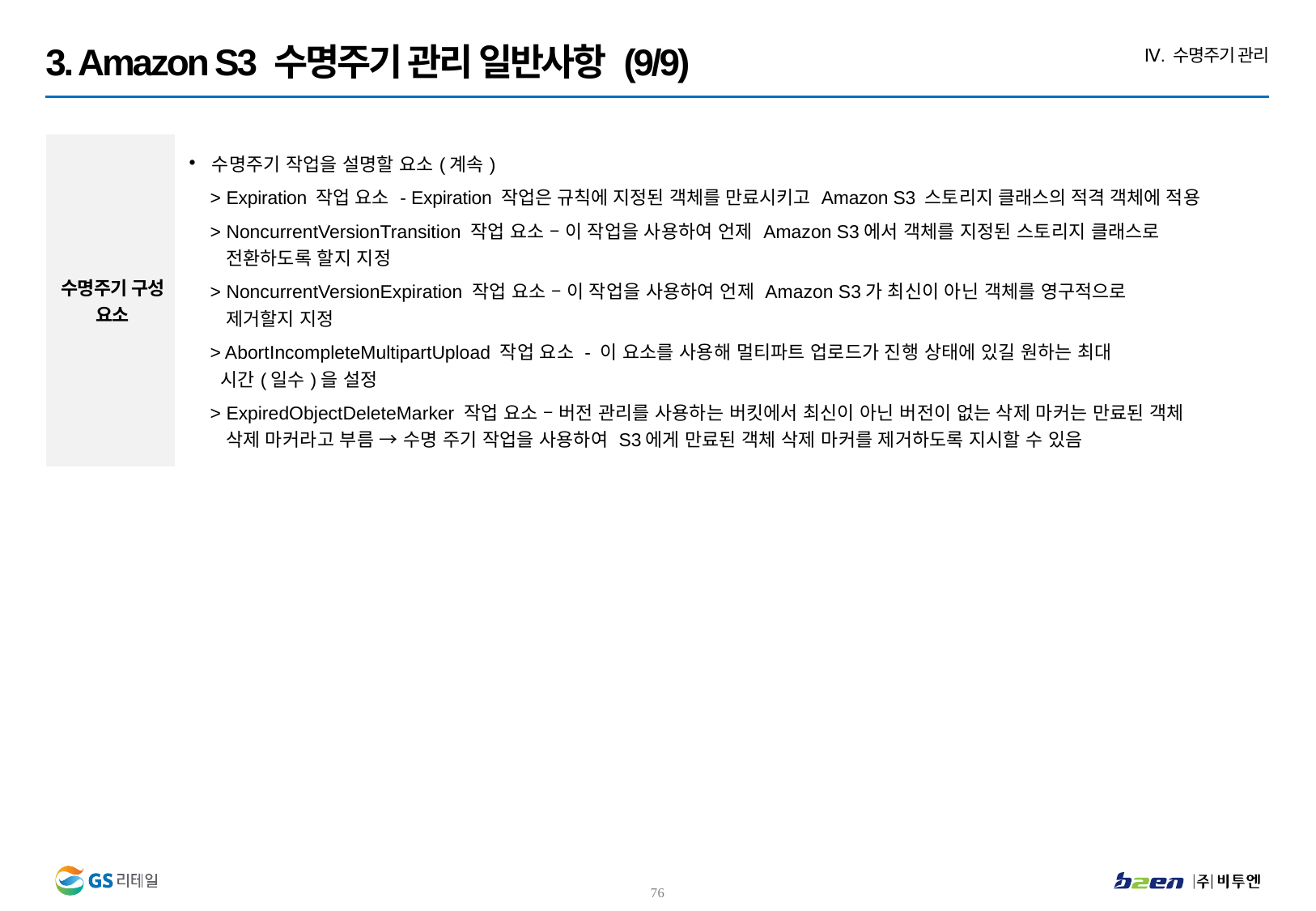

3. Amazon S3 수명주기 관리 일반사항 (9/9)
Ⅳ. 수명주기 관리
| 수명주기 구성 요소 | 수명주기 작업을 설명할 요소(계속) > Expiration 작업 요소 - Expiration 작업은 규칙에 지정된 객체를 만료시키고 Amazon S3 스토리지 클래스의 적격 객체에 적용 > NoncurrentVersionTransition 작업 요소 – 이 작업을 사용하여 언제 Amazon S3에서 객체를 지정된 스토리지 클래스로 전환하도록 할지 지정 > NoncurrentVersionExpiration 작업 요소 – 이 작업을 사용하여 언제 Amazon S3가 최신이 아닌 객체를 영구적으로 제거할지 지정 > AbortIncompleteMultipartUpload 작업 요소 - 이 요소를 사용해 멀티파트 업로드가 진행 상태에 있길 원하는 최대 시간(일수)을 설정 > ExpiredObjectDeleteMarker 작업 요소 – 버전 관리를 사용하는 버킷에서 최신이 아닌 버전이 없는 삭제 마커는 만료된 객체 삭제 마커라고 부름 → 수명 주기 작업을 사용하여 S3에게 만료된 객체 삭제 마커를 제거하도록 지시할 수 있음 |
| --- | --- |
76